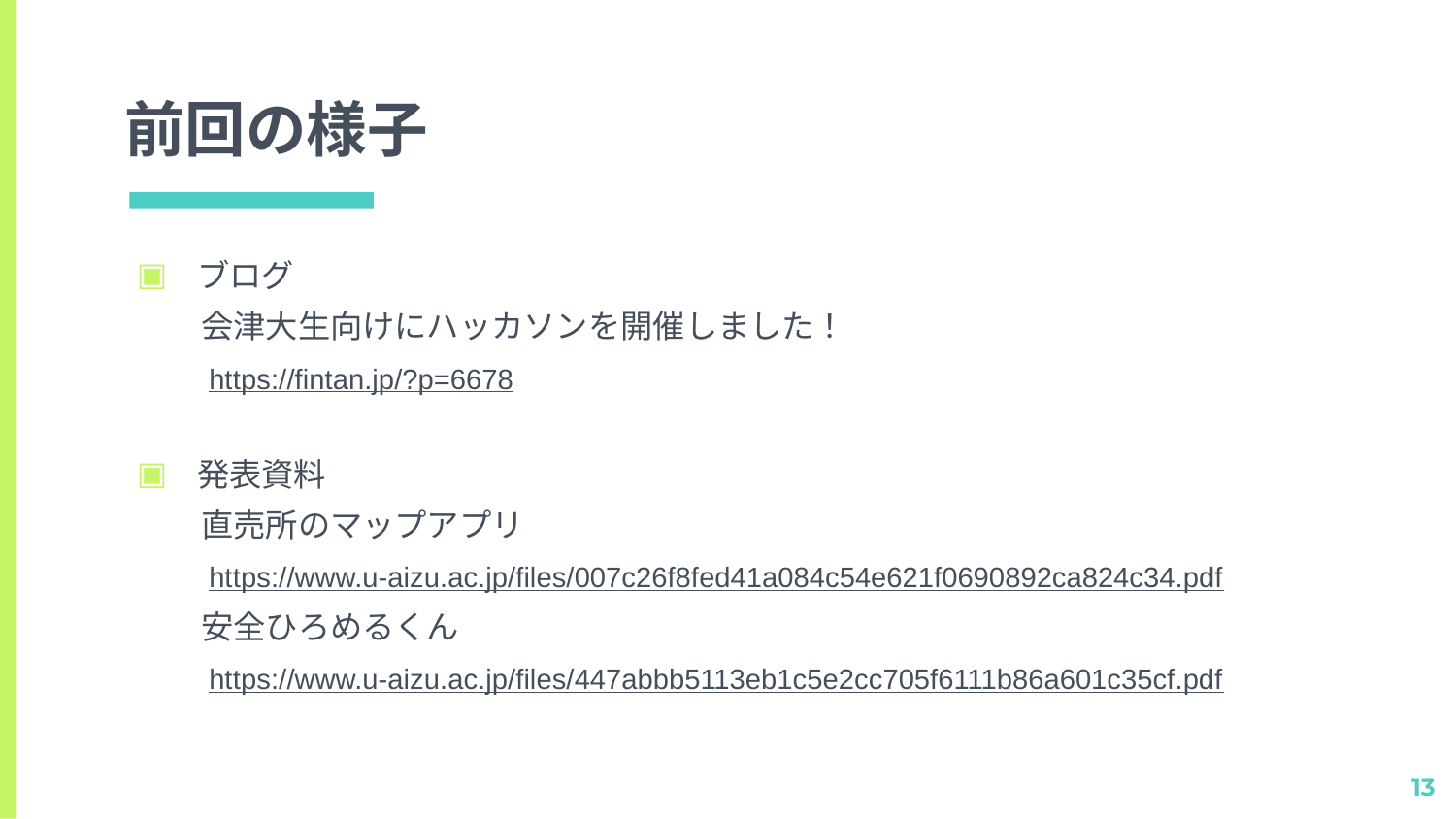

# 前回の様子
ブログ
　　会津大生向けにハッカソンを開催しました！
　　https://fintan.jp/?p=6678

発表資料
　　直売所のマップアプリ
　　https://www.u-aizu.ac.jp/files/007c26f8fed41a084c54e621f0690892ca824c34.pdf
　　安全ひろめるくん
　　https://www.u-aizu.ac.jp/files/447abbb5113eb1c5e2cc705f6111b86a601c35cf.pdf

13